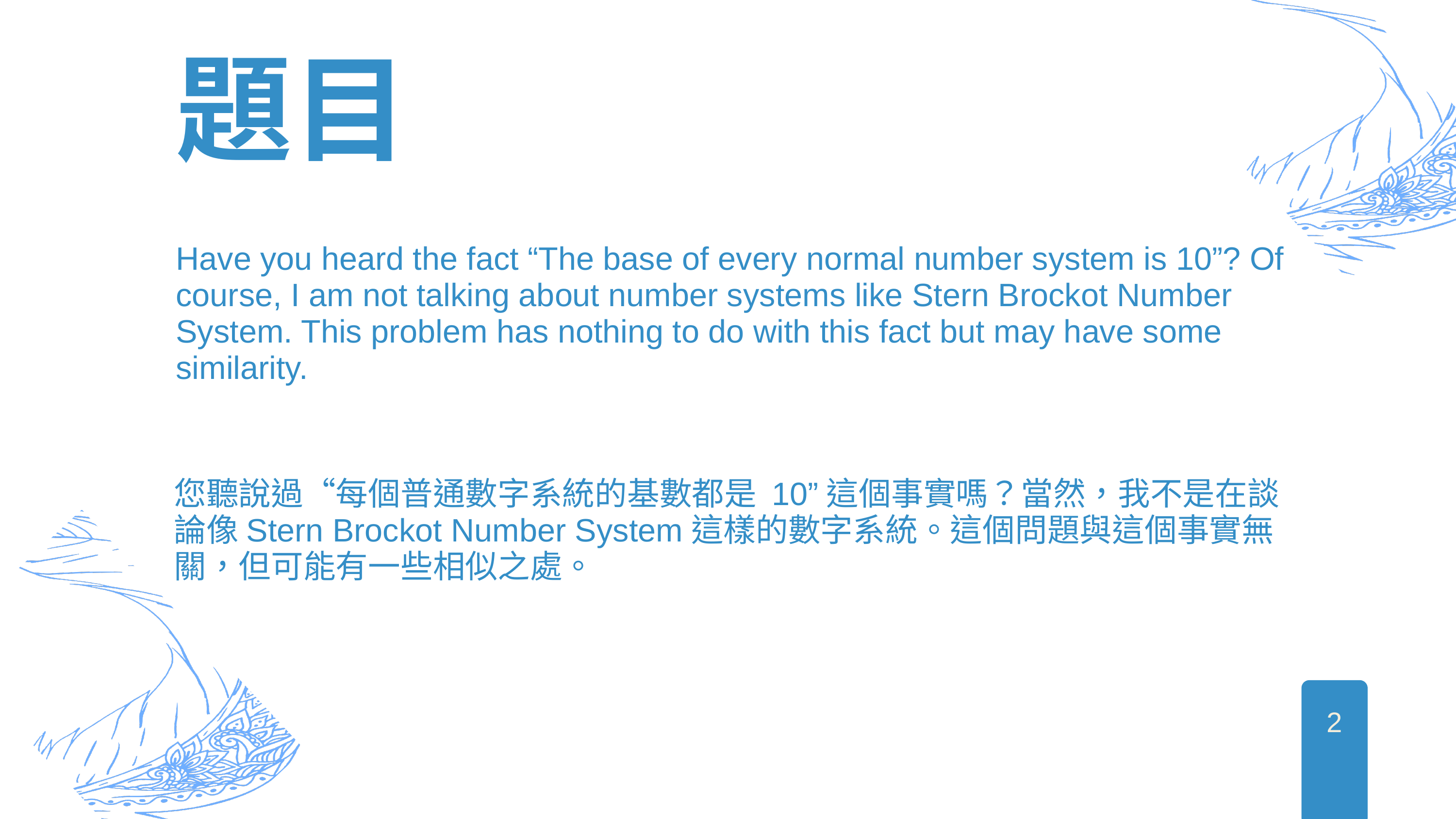

題目
Have you heard the fact “The base of every normal number system is 10”? Of course, I am not talking about number systems like Stern Brockot Number System. This problem has nothing to do with this fact but may have some similarity.
您聽說過“每個普通數字系統的基數都是 10”這個事實嗎？當然，我不是在談論像Stern Brockot Number System這樣的數字系統。這個問題與這個事實無關，但可能有一些相似之處。

2